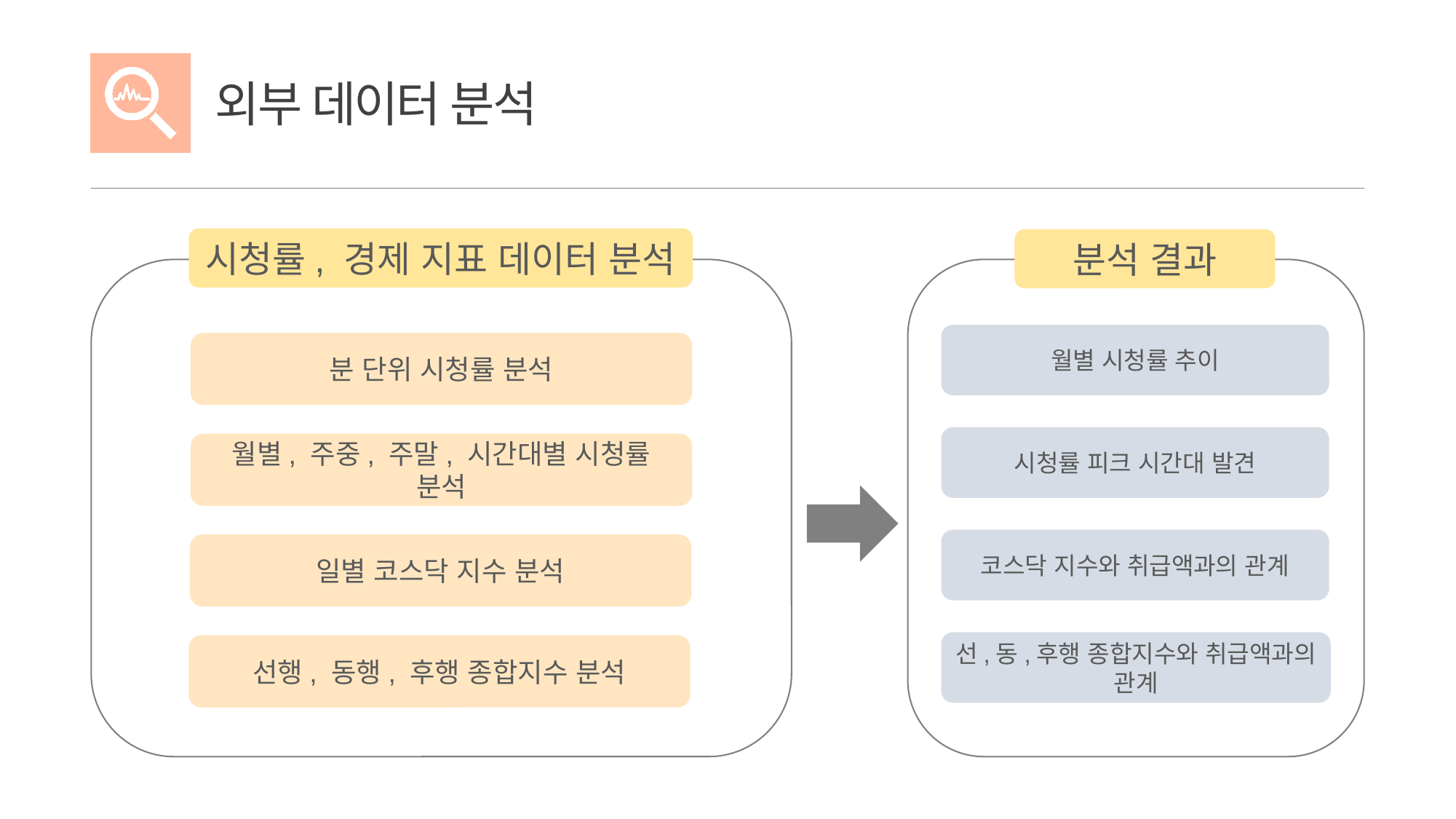

외부 데이터 분석
시청률, 경제 지표 데이터 분석
분석 결과

월별 시청률 추이
분 단위 시청률 분석
시청률 피크 시간대 발견
월별, 주중, 주말, 시간대별 시청률 분석

코스닥 지수와 취급액과의 관계
일별 코스닥 지수 분석
선,동,후행 종합지수와 취급액과의 관계
선행, 동행, 후행 종합지수 분석